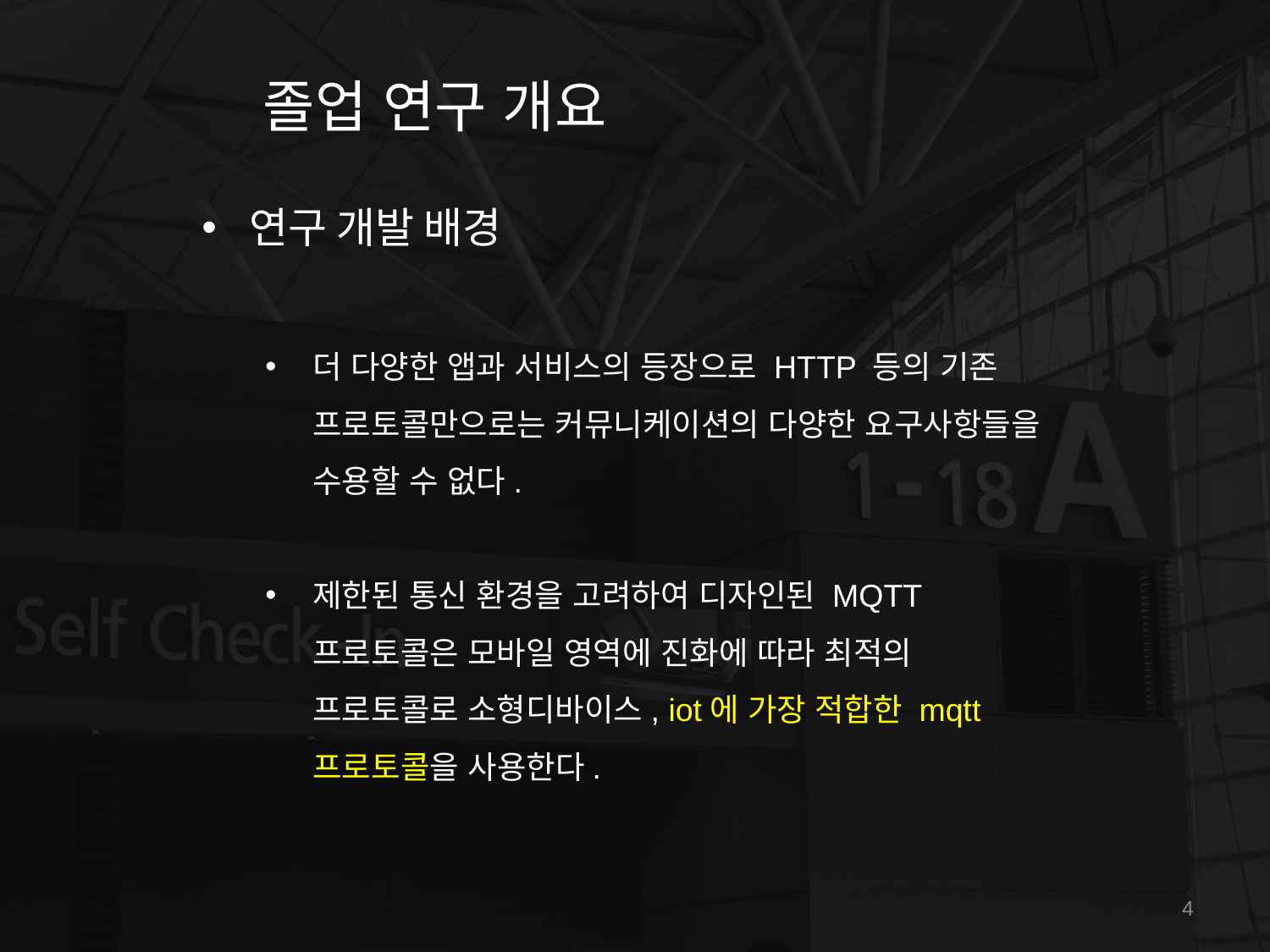

졸업 연구 개요
연구 개발 배경

더 다양한 앱과 서비스의 등장으로 HTTP 등의 기존 프로토콜만으로는 커뮤니케이션의 다양한 요구사항들을 수용할 수 없다.

제한된 통신 환경을 고려하여 디자인된 MQTT 프로토콜은 모바일 영역에 진화에 따라 최적의 프로토콜로 소형디바이스, iot에 가장 적합한 mqtt프로토콜을 사용한다.
4